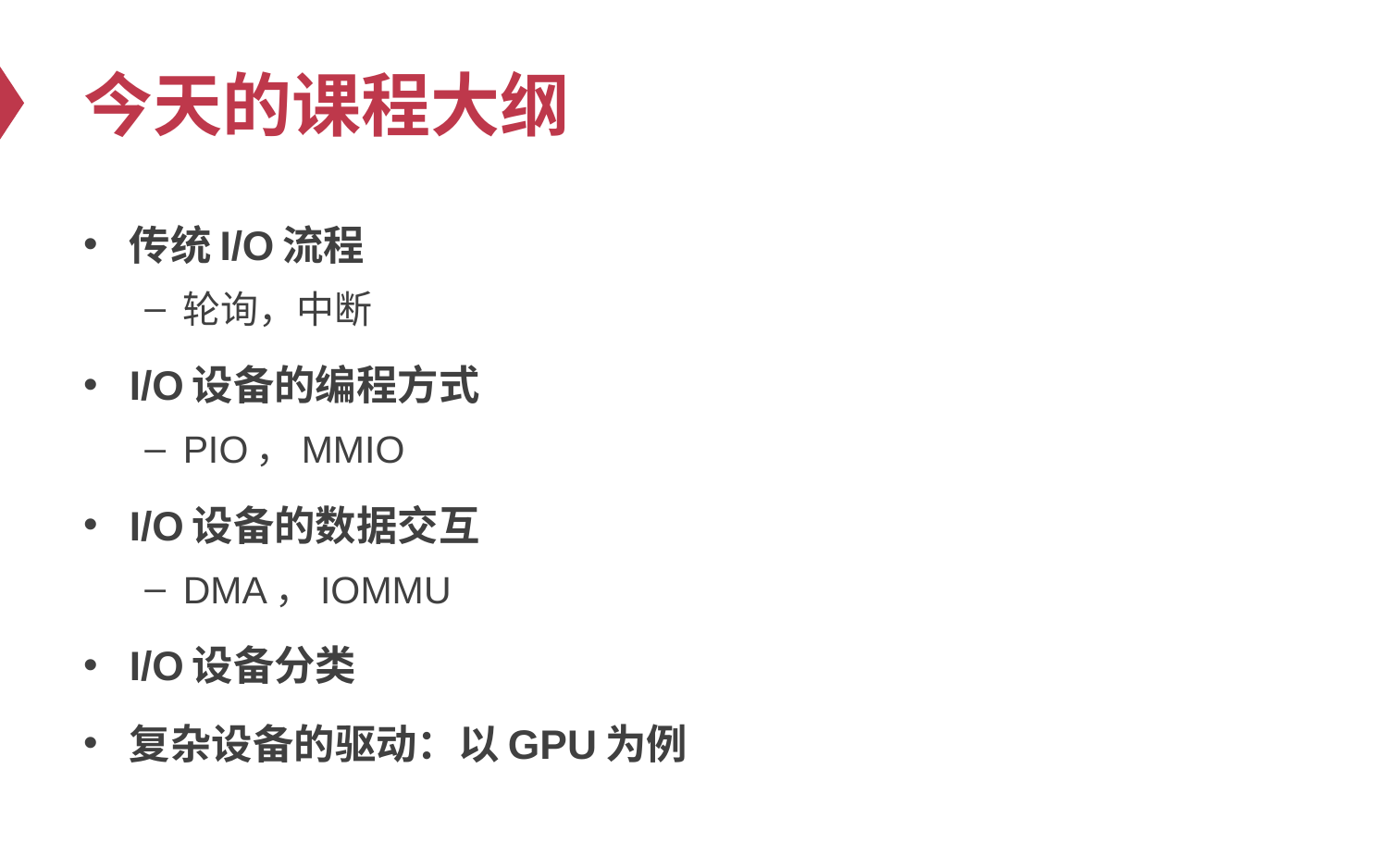

# 今天的课程大纲
传统I/O流程
轮询，中断
I/O设备的编程方式
PIO，MMIO
I/O设备的数据交互
DMA，IOMMU
I/O设备分类
复杂设备的驱动：以GPU为例